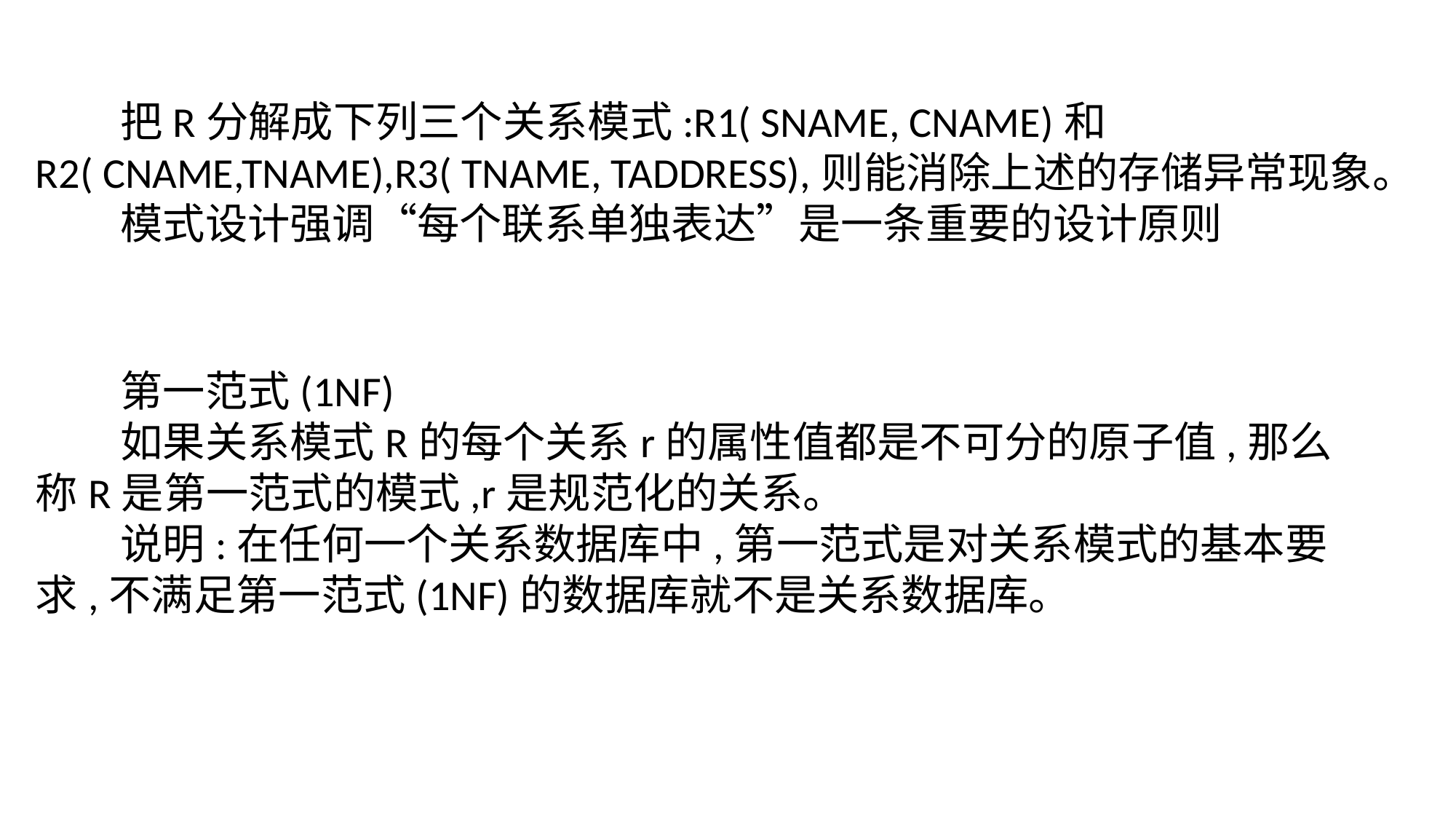

把R分解成下列三个关系模式:R1( SNAME, CNAME)和R2( CNAME,TNAME),R3( TNAME, TADDRESS),则能消除上述的存储异常现象。
模式设计强调“每个联系单独表达”是一条重要的设计原则
第一范式(1NF)
如果关系模式R的每个关系r的属性值都是不可分的原子值,那么称R是第一范式的模式,r是规范化的关系。
说明:在任何一个关系数据库中,第一范式是对关系模式的基本要求,不满足第一范式(1NF)的数据库就不是关系数据库。
25